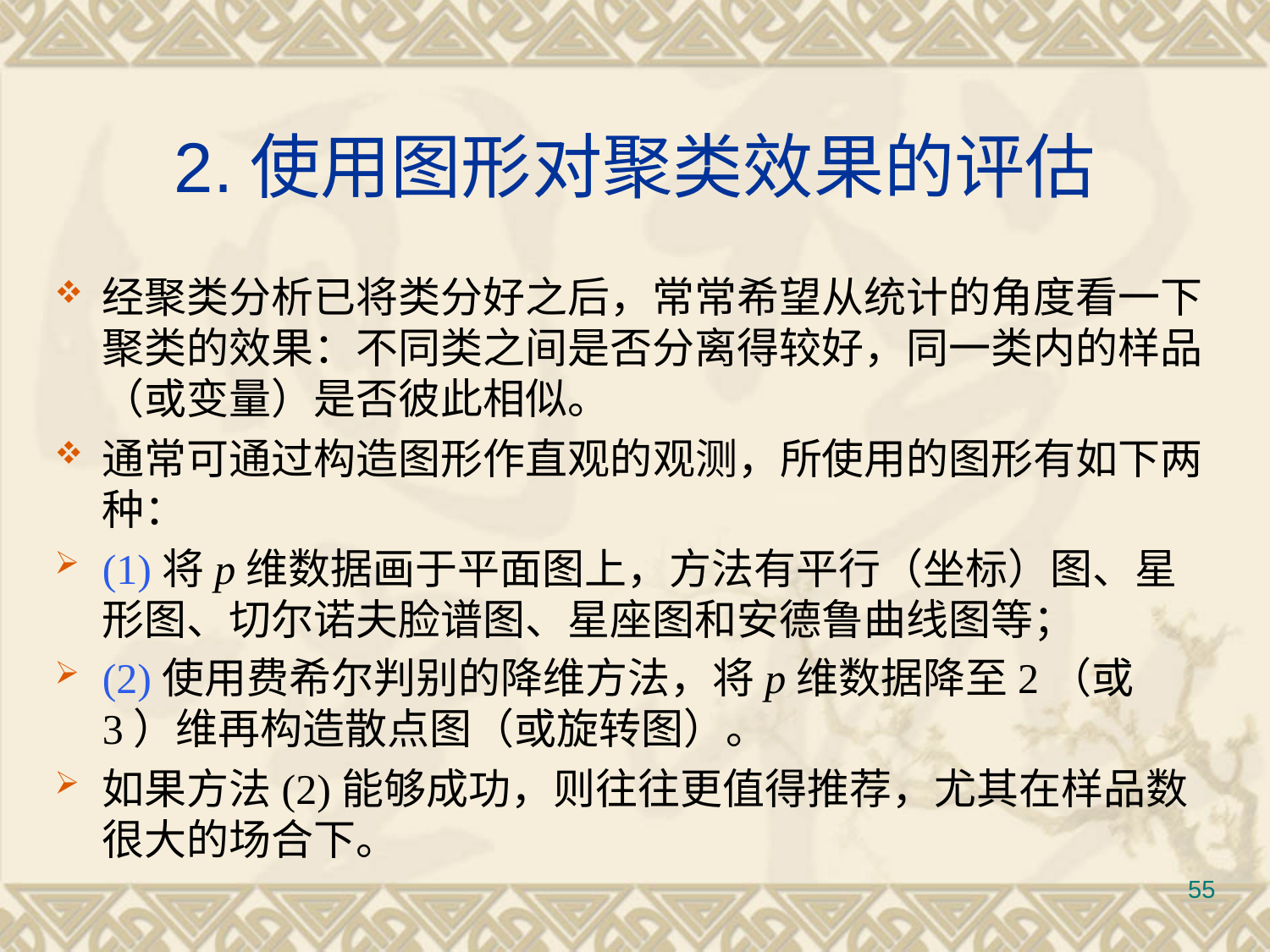

# 2.使用图形对聚类效果的评估
经聚类分析已将类分好之后，常常希望从统计的角度看一下聚类的效果：不同类之间是否分离得较好，同一类内的样品（或变量）是否彼此相似。
通常可通过构造图形作直观的观测，所使用的图形有如下两种：
(1)将p维数据画于平面图上，方法有平行（坐标）图、星形图、切尔诺夫脸谱图、星座图和安德鲁曲线图等；
(2)使用费希尔判别的降维方法，将p维数据降至2（或3）维再构造散点图（或旋转图）。
如果方法(2)能够成功，则往往更值得推荐，尤其在样品数很大的场合下。
55